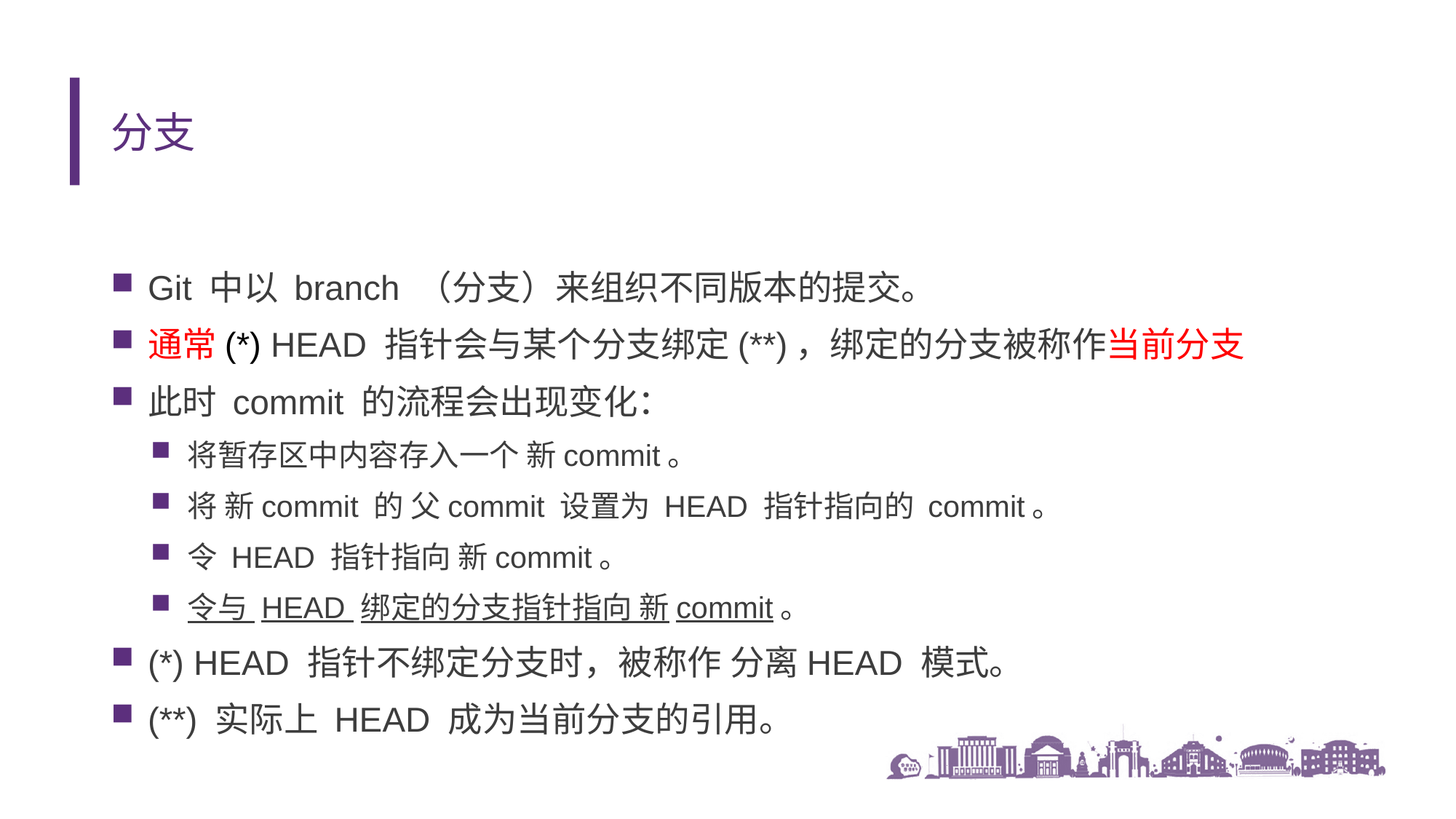

# 分支
Git 中以 branch （分支）来组织不同版本的提交。
通常(*) HEAD 指针会与某个分支绑定(**)，绑定的分支被称作当前分支
此时 commit 的流程会出现变化：
将暂存区中内容存入一个 新commit。
将 新commit 的 父commit 设置为 HEAD 指针指向的 commit。
令 HEAD 指针指向 新commit。
令与 HEAD 绑定的分支指针指向 新commit。
(*) HEAD 指针不绑定分支时，被称作 分离HEAD 模式。
(**) 实际上 HEAD 成为当前分支的引用。